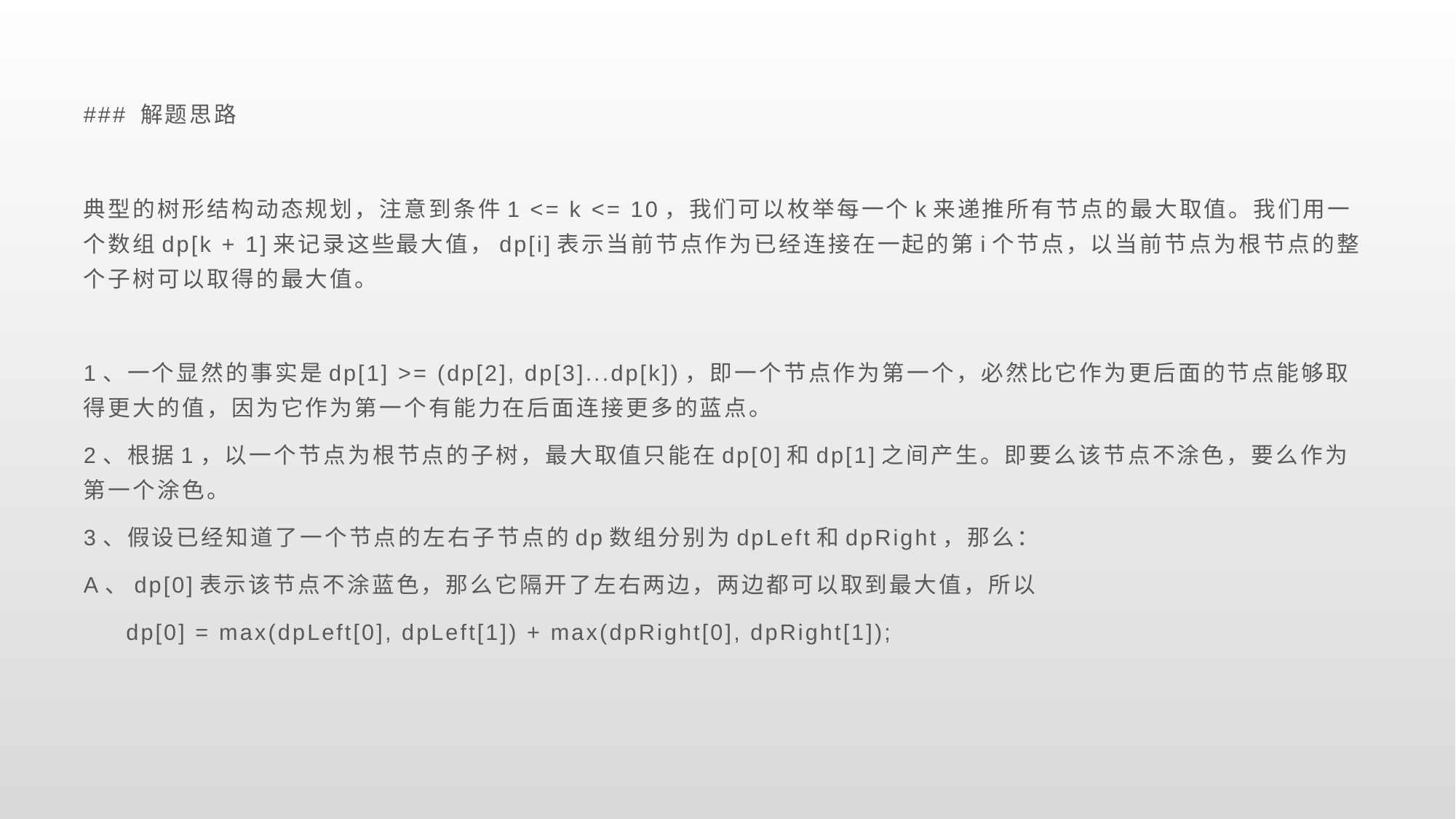

### 解题思路

典型的树形结构动态规划，注意到条件1 <= k <= 10，我们可以枚举每一个k来递推所有节点的最大取值。我们用一个数组dp[k + 1]来记录这些最大值，dp[i]表示当前节点作为已经连接在一起的第i个节点，以当前节点为根节点的整个子树可以取得的最大值。

1、一个显然的事实是dp[1] >= (dp[2], dp[3]...dp[k])，即一个节点作为第一个，必然比它作为更后面的节点能够取得更大的值，因为它作为第一个有能力在后面连接更多的蓝点。
2、根据1，以一个节点为根节点的子树，最大取值只能在dp[0]和dp[1]之间产生。即要么该节点不涂色，要么作为第一个涂色。
3、假设已经知道了一个节点的左右子节点的dp数组分别为dpLeft和dpRight，那么：
A、dp[0]表示该节点不涂蓝色，那么它隔开了左右两边，两边都可以取到最大值，所以
     dp[0] = max(dpLeft[0], dpLeft[1]) + max(dpRight[0], dpRight[1]);